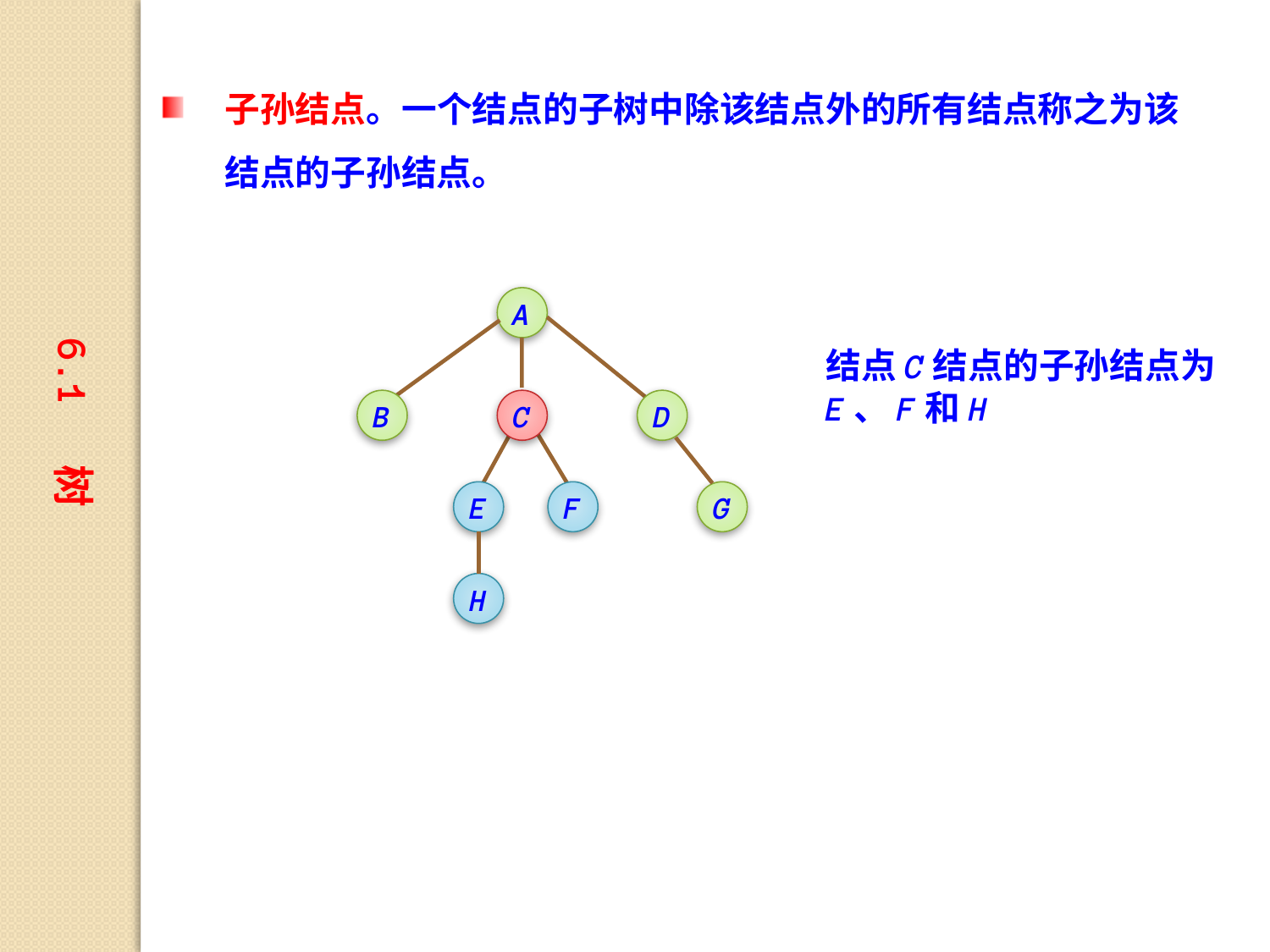

子孙结点。一个结点的子树中除该结点外的所有结点称之为该结点的子孙结点。
A

B
C
D

E
F
G
H
6.1  树
结点C结点的子孙结点为E、F和H